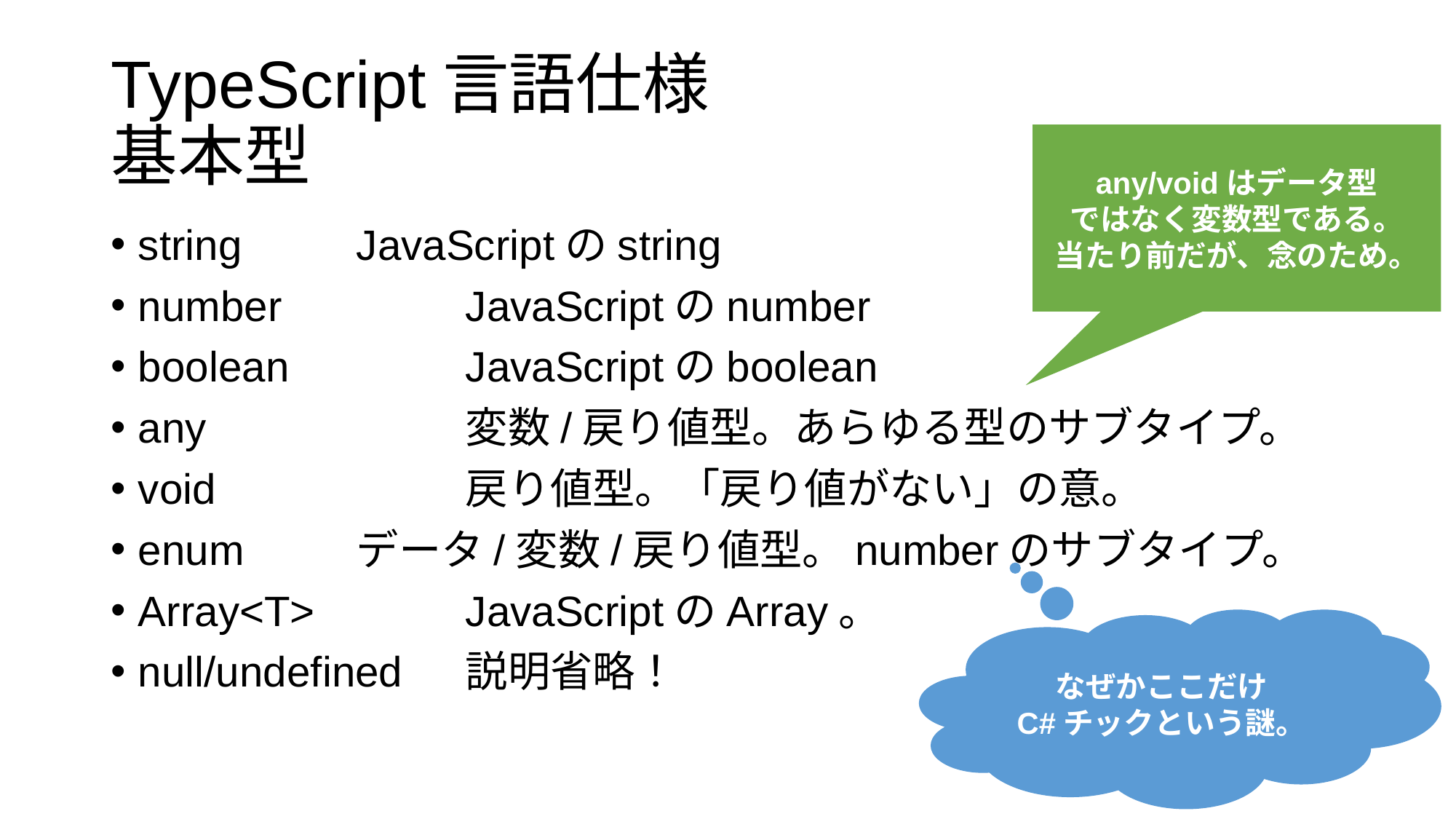

# TypeScript言語仕様 基本型
any/voidはデータ型
ではなく変数型である。
当たり前だが、念のため。
string		JavaScriptのstring
number		JavaScriptのnumber
boolean		JavaScriptのboolean
any			変数/戻り値型。あらゆる型のサブタイプ。
void			戻り値型。「戻り値がない」の意。
enum		データ/変数/戻り値型。numberのサブタイプ。
Array<T>		JavaScriptのArray。
null/undefined	説明省略！

なぜかここだけ
C#チックという謎。